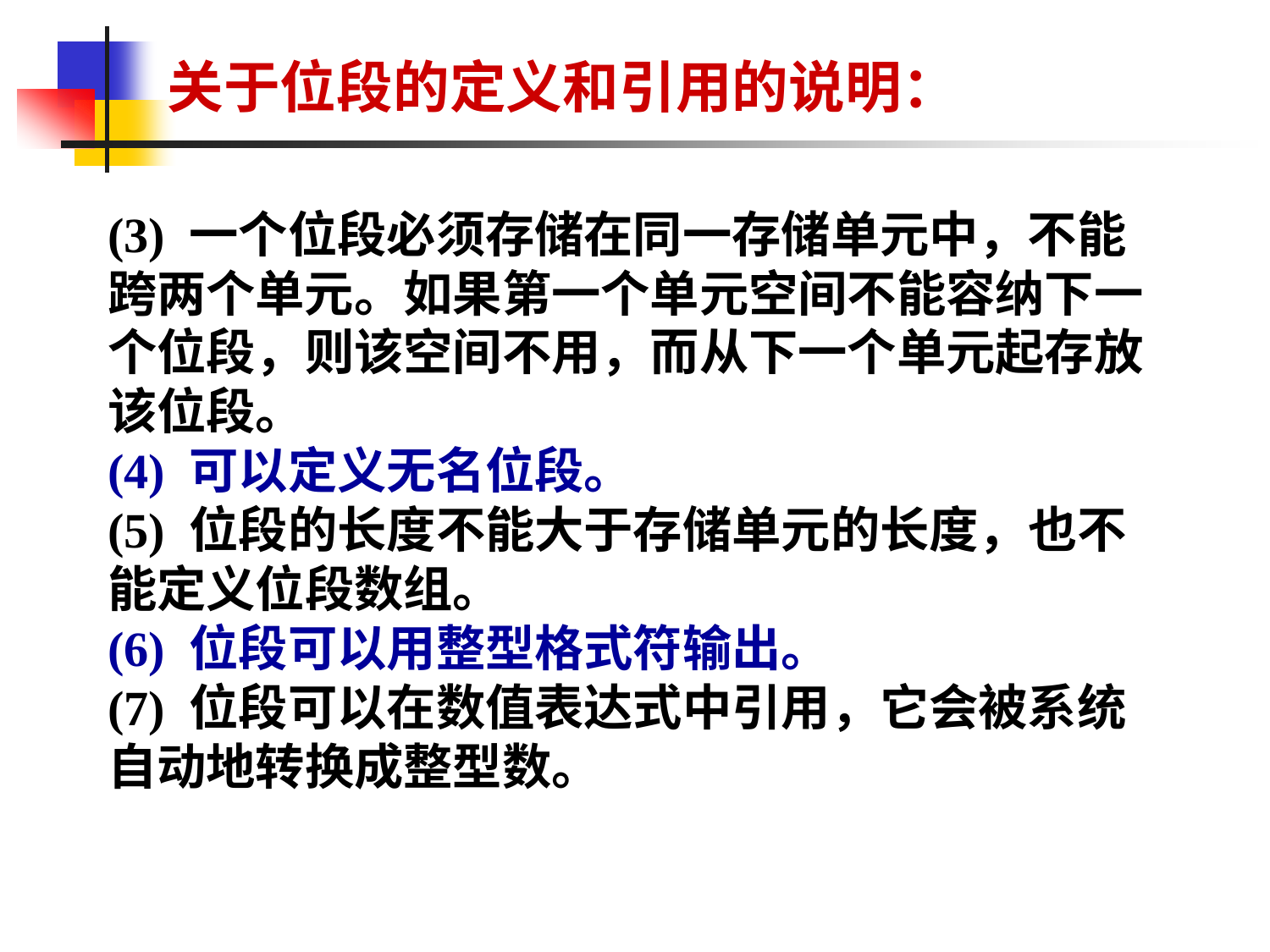

关于位段的定义和引用的说明：
(3) 一个位段必须存储在同一存储单元中，不能跨两个单元。如果第一个单元空间不能容纳下一个位段，则该空间不用，而从下一个单元起存放该位段。
(4) 可以定义无名位段。
(5) 位段的长度不能大于存储单元的长度，也不能定义位段数组。
(6) 位段可以用整型格式符输出。
(7) 位段可以在数值表达式中引用，它会被系统自动地转换成整型数。